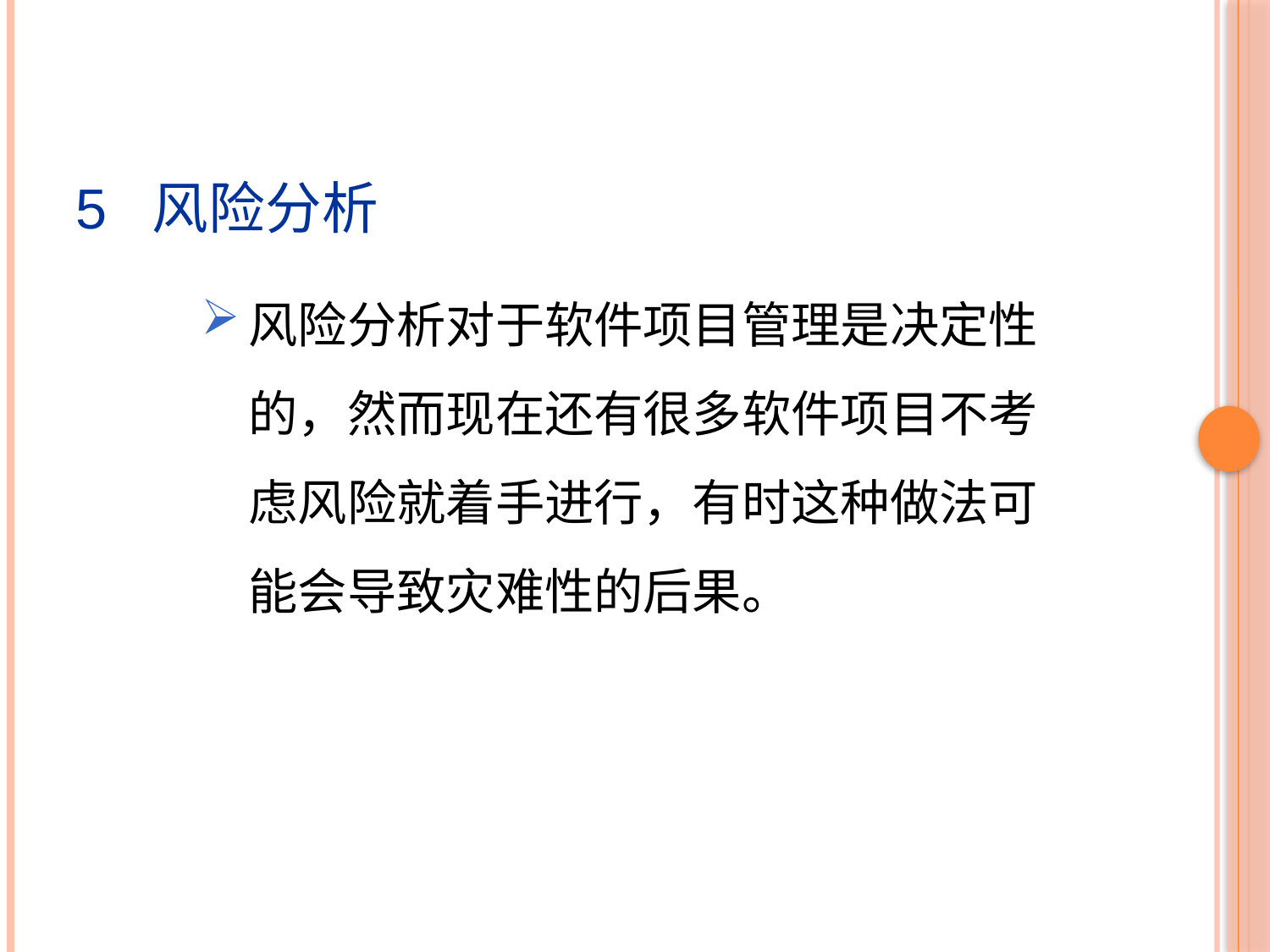

5  风险分析
风险分析对于软件项目管理是决定性的，然而现在还有很多软件项目不考虑风险就着手进行，有时这种做法可能会导致灾难性的后果。